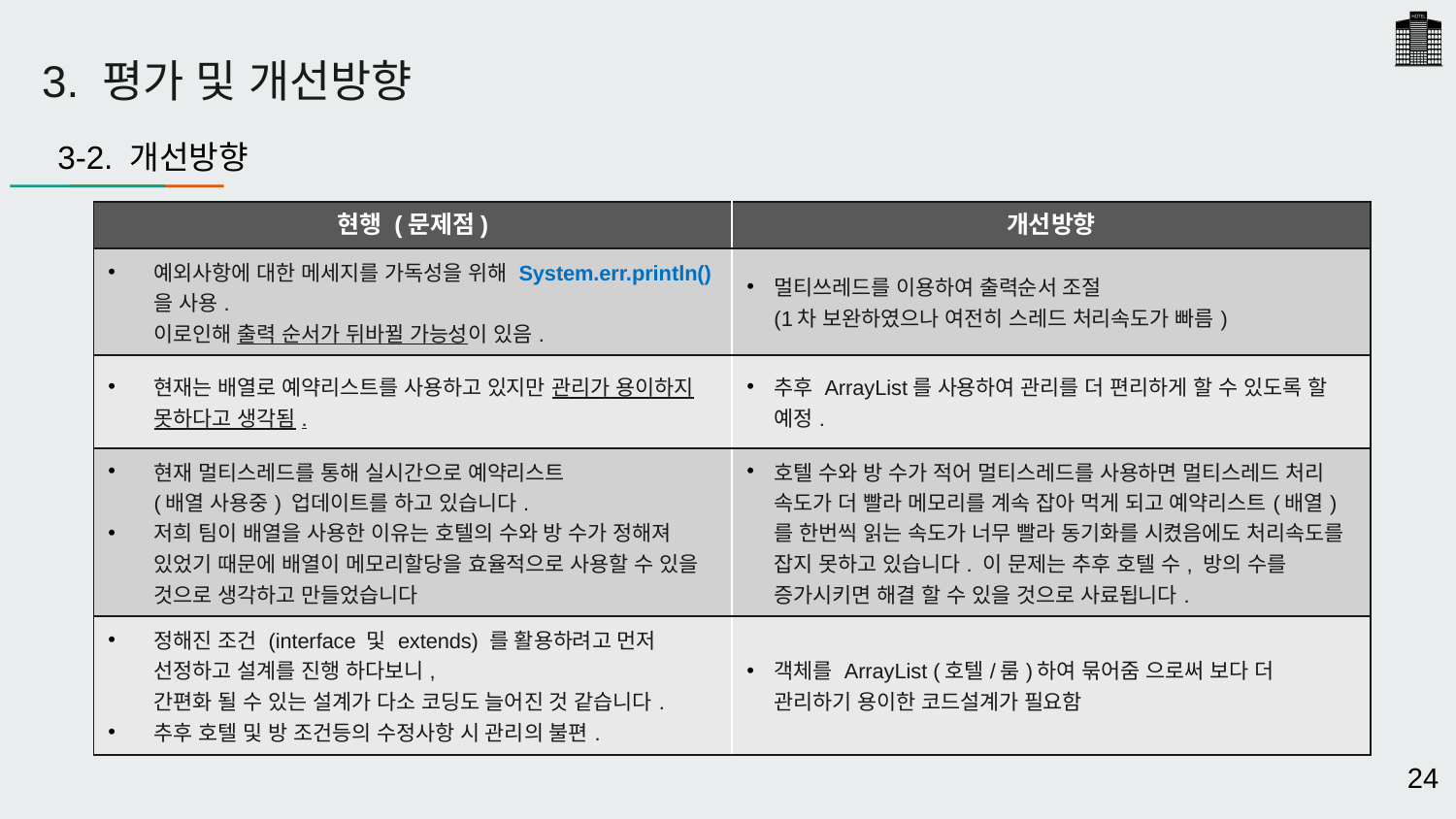

# 3. 평가 및 개선방향
3-2. 개선방향

| 현행 (문제점) | 개선방향 |
| --- | --- |
| 예외사항에 대한 메세지를 가독성을 위해 System.err.println() 을 사용. 이로인해 출력 순서가 뒤바뀔 가능성이 있음. | 멀티쓰레드를 이용하여 출력순서 조절 (1차 보완하였으나 여전히 스레드 처리속도가 빠름) |
| 현재는 배열로 예약리스트를 사용하고 있지만 관리가 용이하지 못하다고 생각됨. | 추후 ArrayList를 사용하여 관리를 더 편리하게 할 수 있도록 할 예정. |
| 현재 멀티스레드를 통해 실시간으로 예약리스트 (배열 사용중) 업데이트를 하고 있습니다. 저희 팀이 배열을 사용한 이유는 호텔의 수와 방 수가 정해져 있었기 때문에 배열이 메모리할당을 효율적으로 사용할 수 있을 것으로 생각하고 만들었습니다 | 호텔 수와 방 수가 적어 멀티스레드를 사용하면 멀티스레드 처리 속도가 더 빨라 메모리를 계속 잡아 먹게 되고 예약리스트(배열)를 한번씩 읽는 속도가 너무 빨라 동기화를 시켰음에도 처리속도를 잡지 못하고 있습니다. 이 문제는 추후 호텔 수, 방의 수를 증가시키면 해결 할 수 있을 것으로 사료됩니다. |
| 정해진 조건 (interface 및 extends) 를 활용하려고 먼저 선정하고 설계를 진행 하다보니, 간편화 될 수 있는 설계가 다소 코딩도 늘어진 것 같습니다. 추후 호텔 및 방 조건등의 수정사항 시 관리의 불편. | 객체를 ArrayList (호텔/룸)하여 묶어줌 으로써 보다 더 관리하기 용이한 코드설계가 필요함 |
24